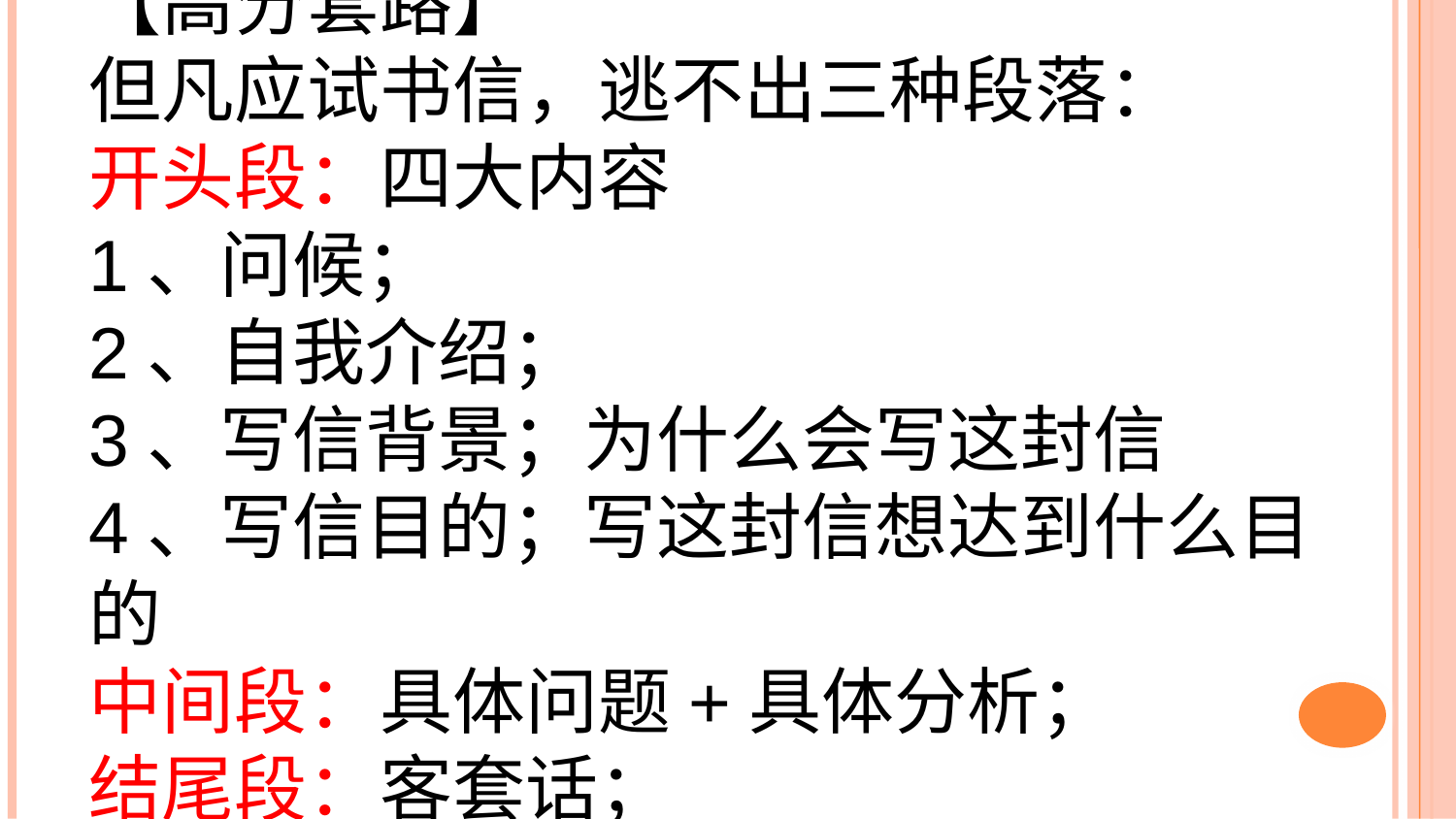

【高分套路】
但凡应试书信，逃不出三种段落：
开头段：四大内容
1、问候；
2、自我介绍；
3、写信背景；为什么会写这封信
4、写信目的；写这封信想达到什么目的
中间段：具体问题+具体分析；
结尾段：客套话；